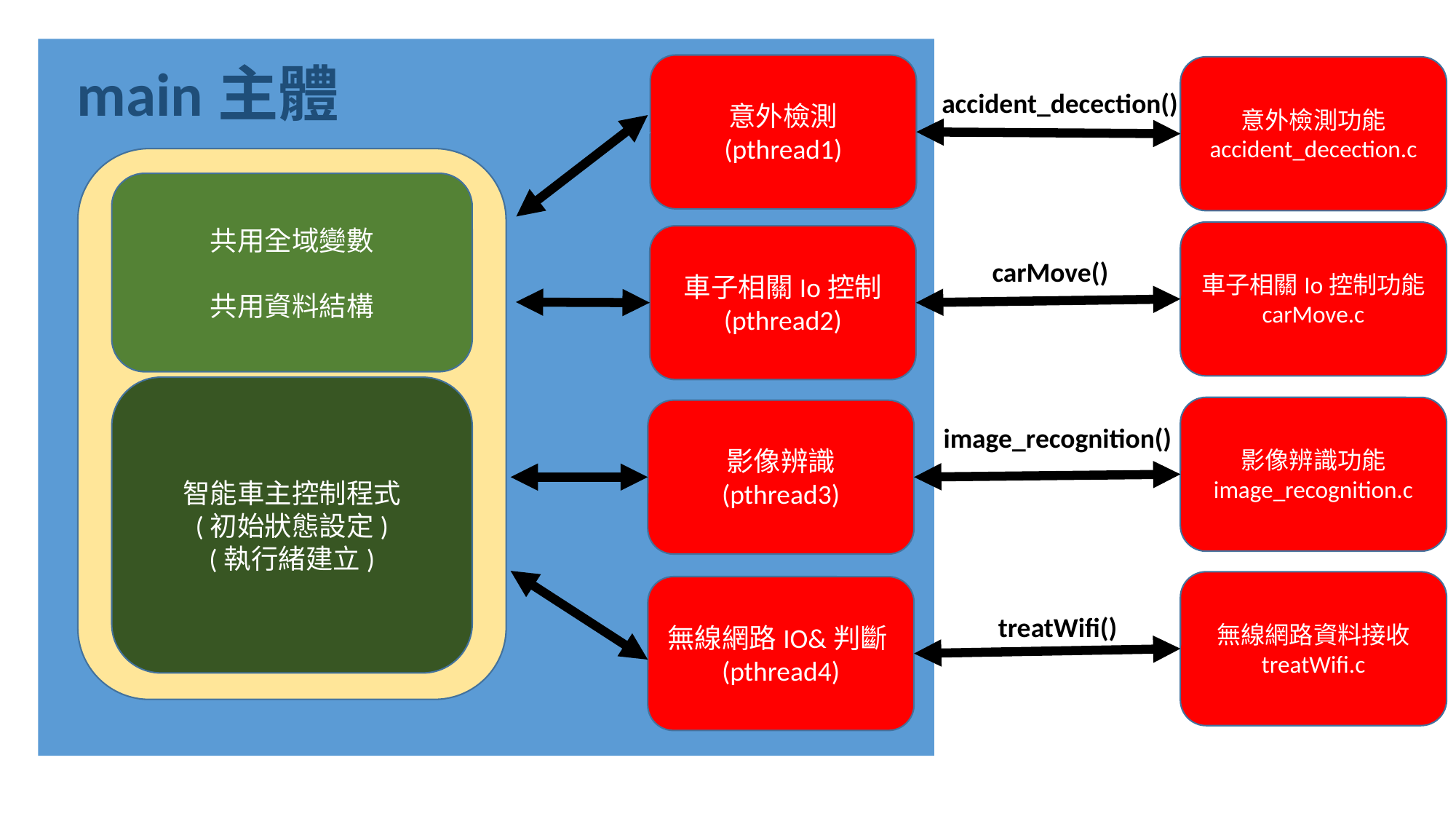

main主體
意外檢測
(pthread1)
意外檢測功能
accident_decection.c
accident_decection()

共用全域變數
共用資料結構
車子相關Io控制功能
carMove.c
車子相關Io控制
(pthread2)
carMove()
智能車主控制程式
(初始狀態設定)
(執行緒建立)
影像辨識功能
image_recognition.c
影像辨識
(pthread3)
image_recognition()
無線網路資料接收
treatWifi.c
無線網路IO&判斷(pthread4)
treatWifi()